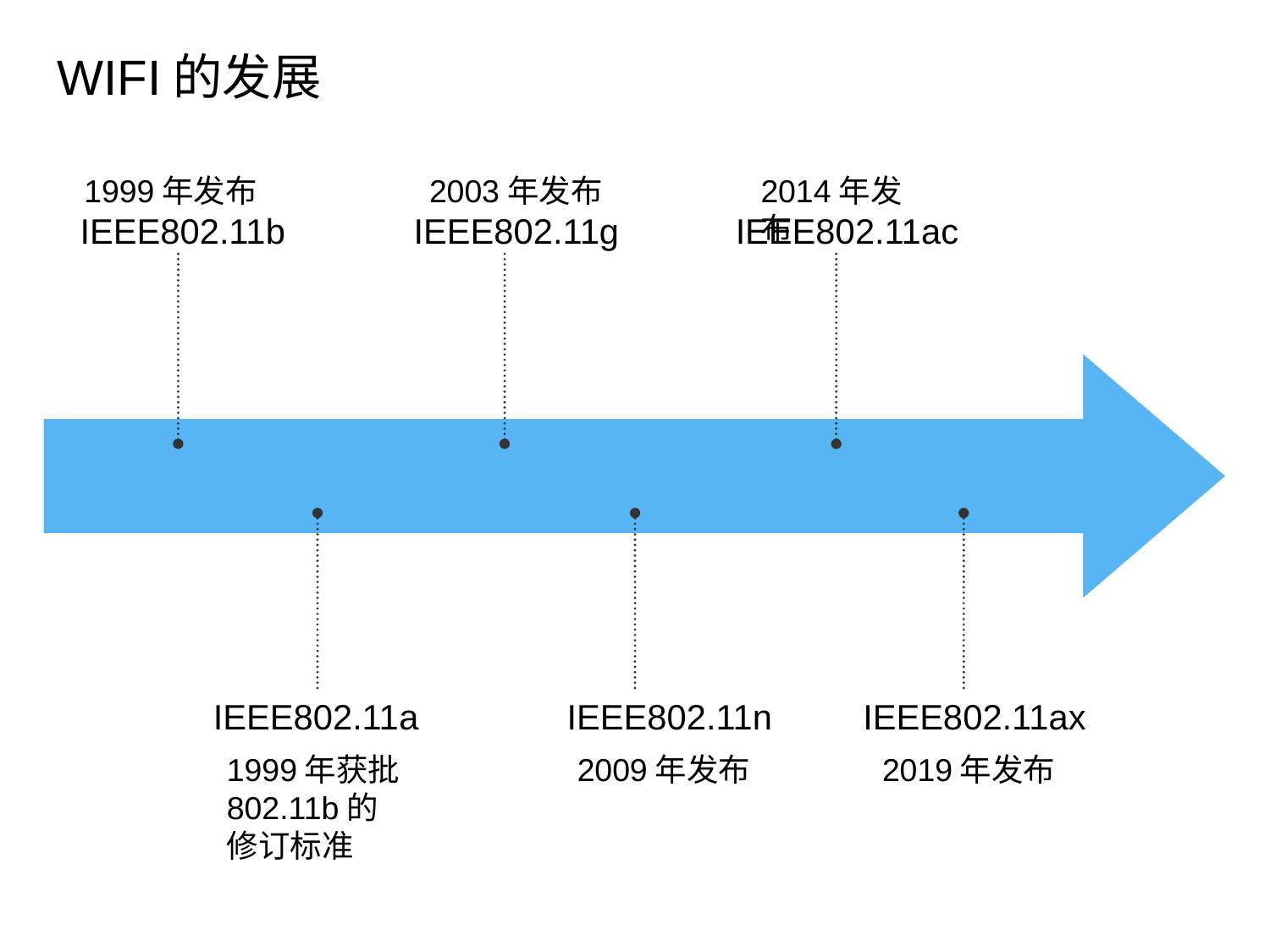

WIFI的发展
1999年发布
2003年发布
2014年发布
IEEE802.11g
IEEE802.11b
IEEE802.11ac

点击添加文本

点击添加文本

点击添加文本
IEEE802.11a
IEEE802.11n
IEEE802.11ax
1999年获批802.11b的修订标准
2009年发布
2019年发布
点击添加文本